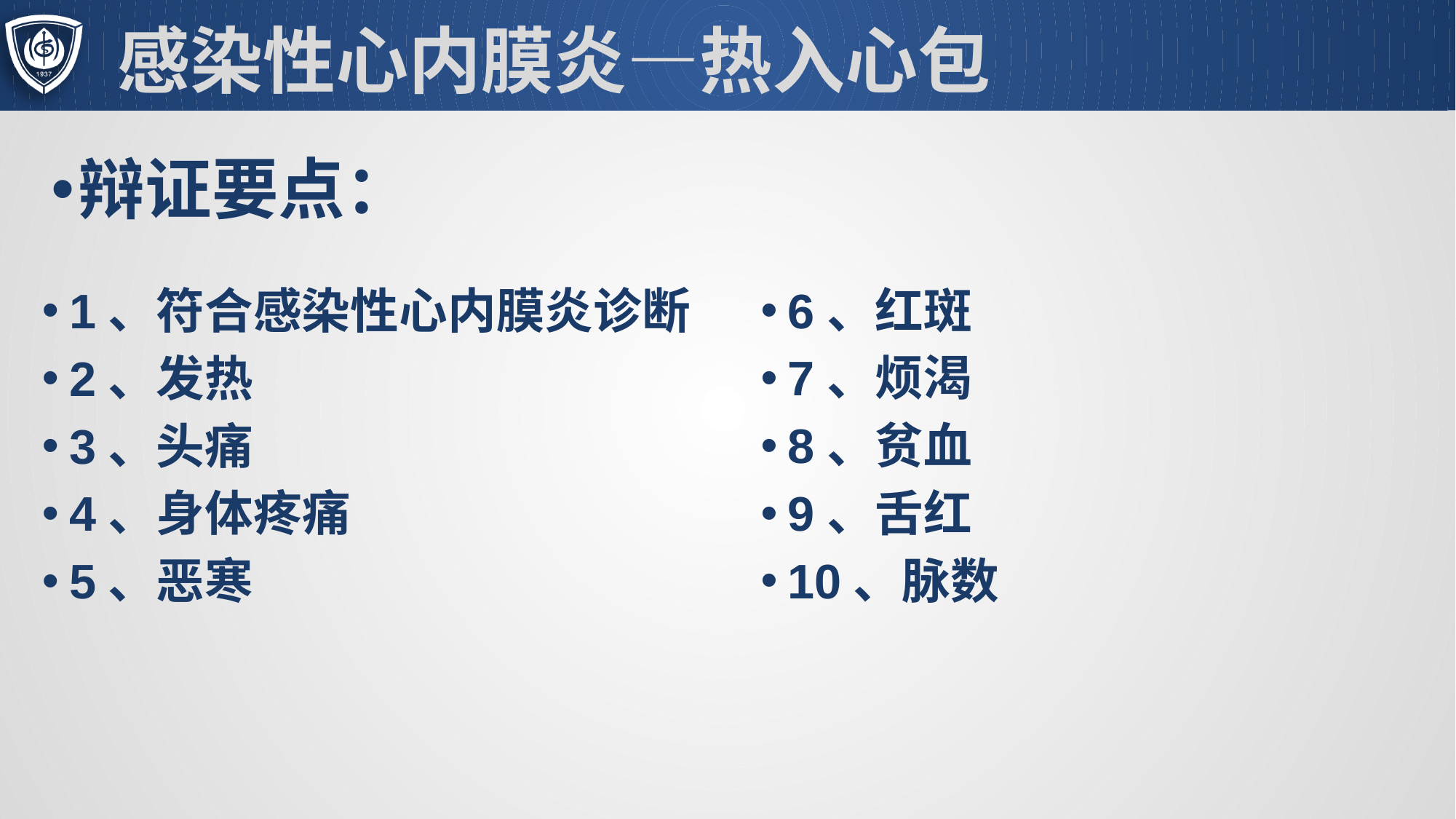

# 感染性心内膜炎—热入心包
辩证要点：

6、红斑
7、烦渴
8、贫血
9、舌红
10、脉数
1、符合感染性心内膜炎诊断
2、发热
3、头痛
4、身体疼痛
5、恶寒